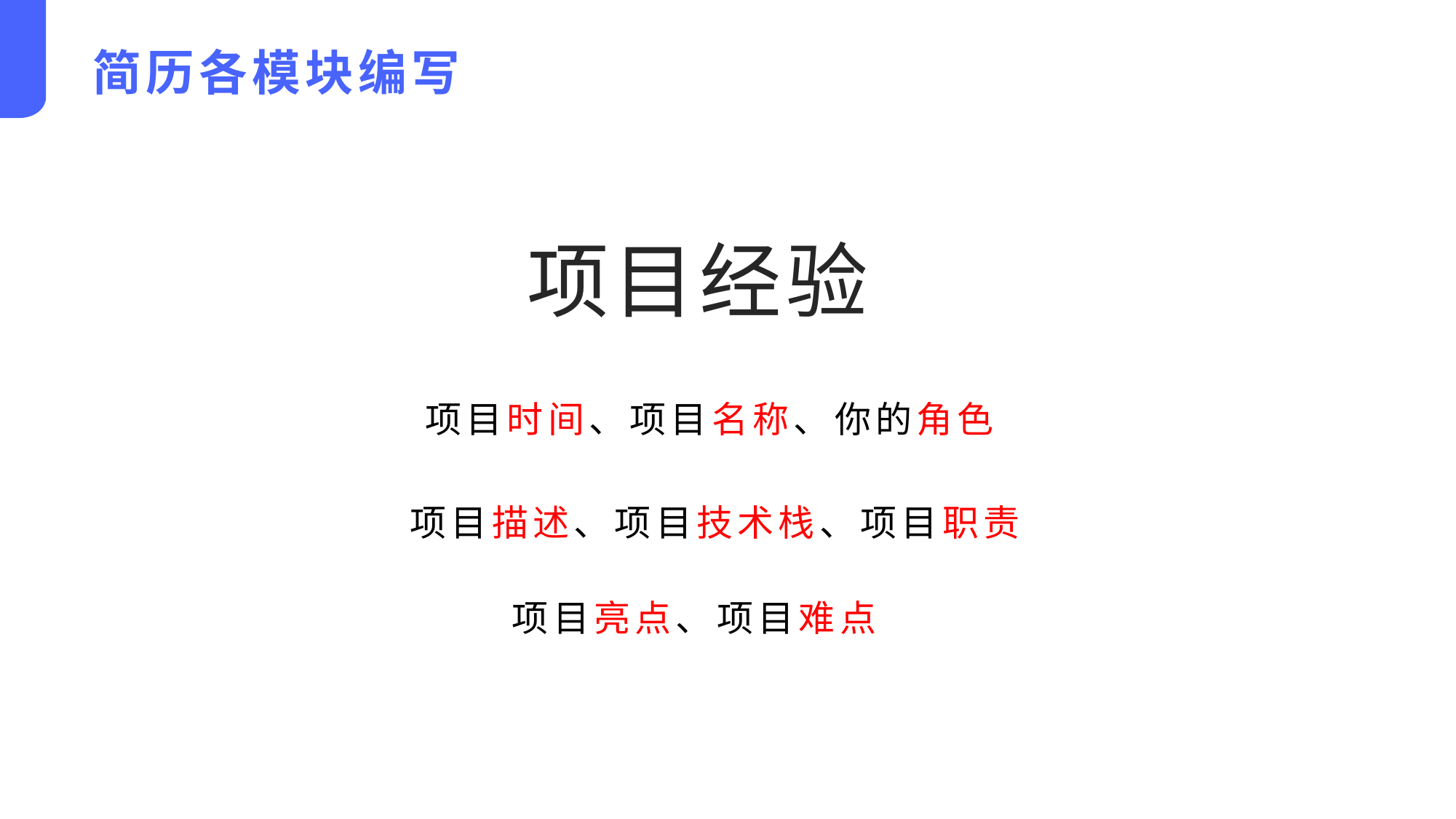

简历各模块编写
项目经验
项目时间、项目名称、你的角色
项目描述、项目技术栈、项目职责

项目亮点、项目难点